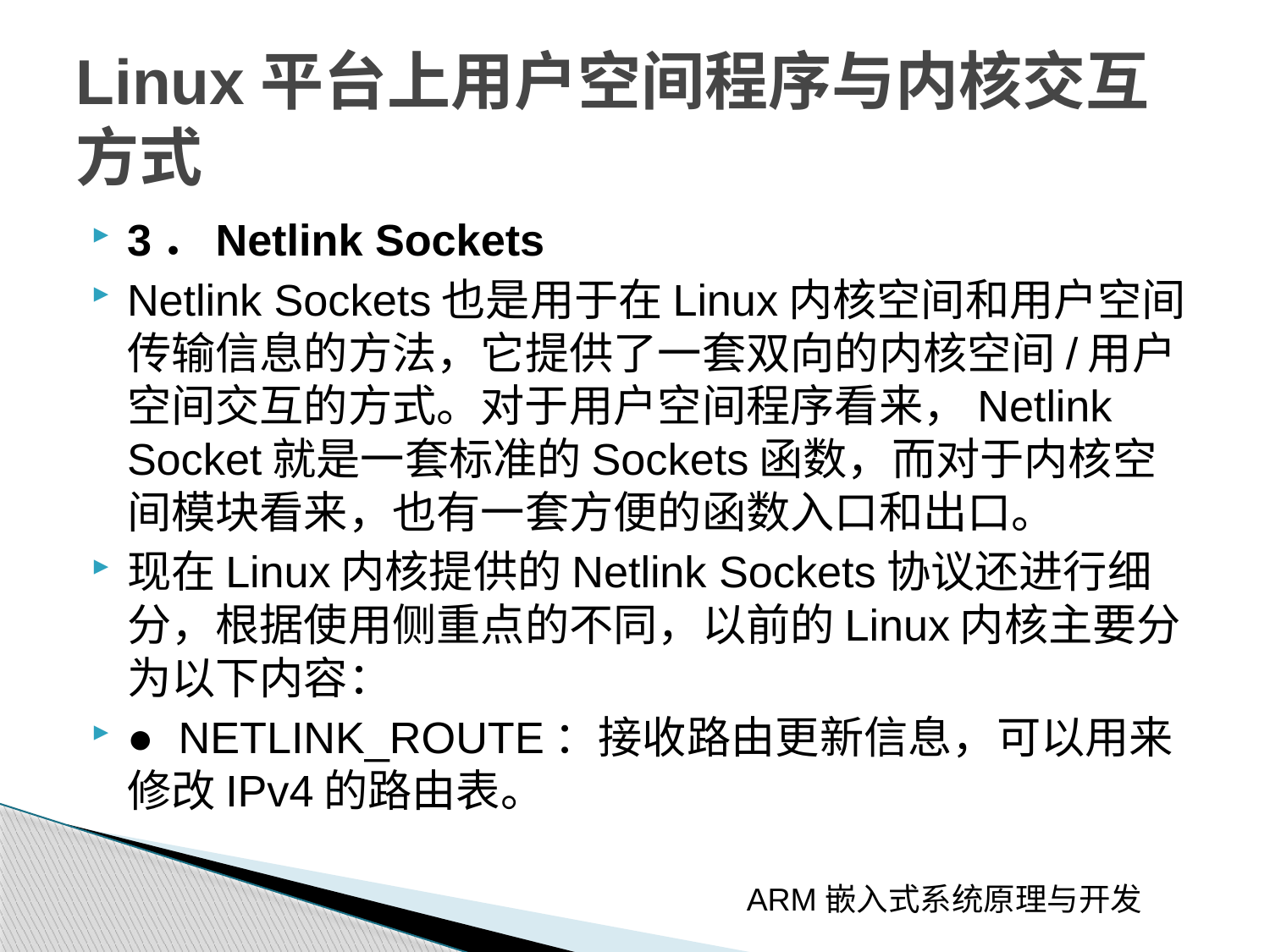

# Linux平台上用户空间程序与内核交互方式
3．Netlink Sockets
Netlink Sockets也是用于在Linux内核空间和用户空间传输信息的方法，它提供了一套双向的内核空间/用户空间交互的方式。对于用户空间程序看来，Netlink Socket就是一套标准的Sockets函数，而对于内核空间模块看来，也有一套方便的函数入口和出口。
现在Linux内核提供的Netlink Sockets协议还进行细分，根据使用侧重点的不同，以前的Linux内核主要分为以下内容：
●  NETLINK_ROUTE：接收路由更新信息，可以用来修改IPv4的路由表。
ARM嵌入式系统原理与开发